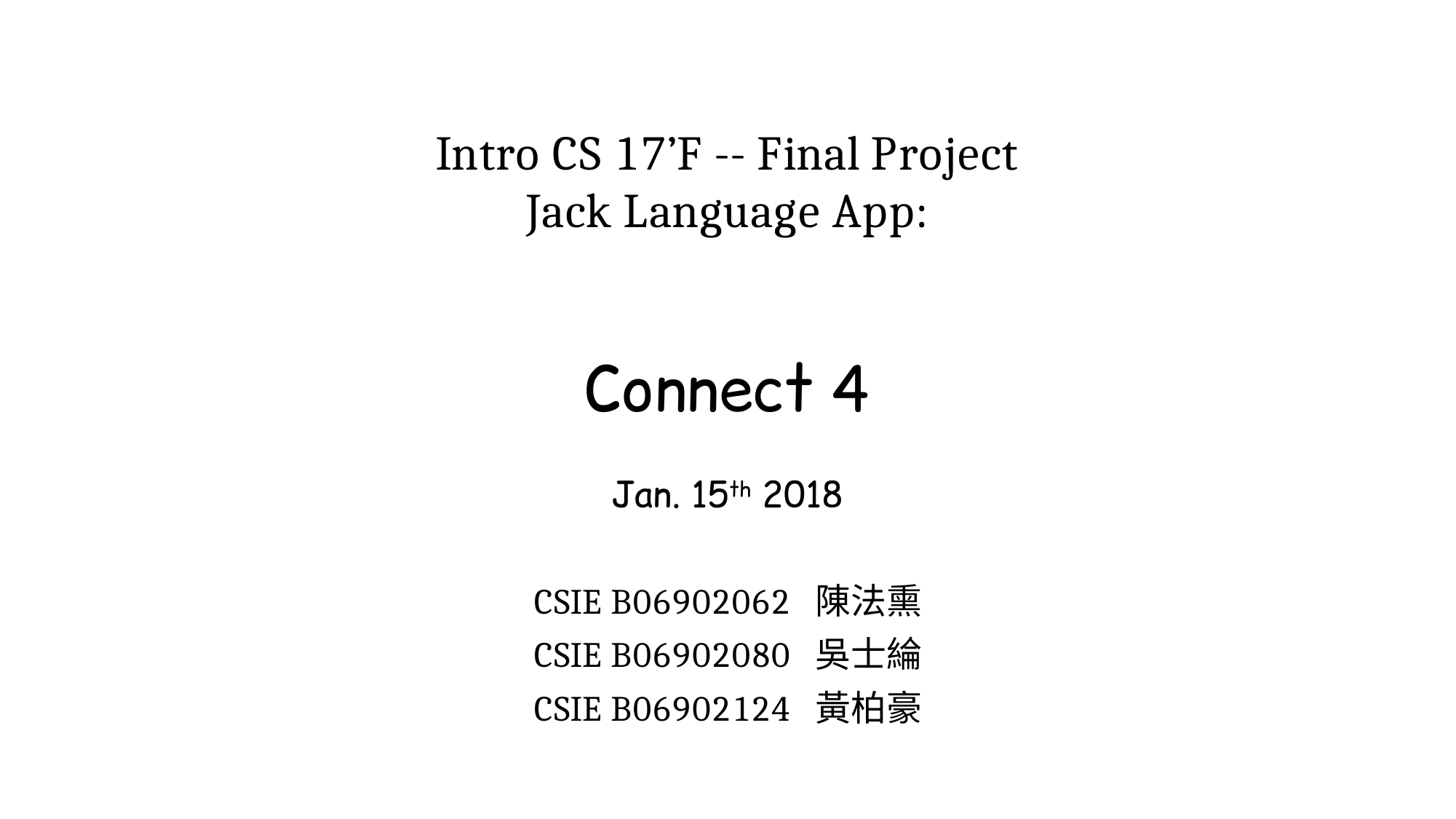

Intro CS 17’F -- Final Project
Jack Language App:
# Connect 4
Jan. 15th 2018

CSIE B06902062  陳法熏
CSIE B06902080  吳士綸
CSIE B06902124  黃柏豪